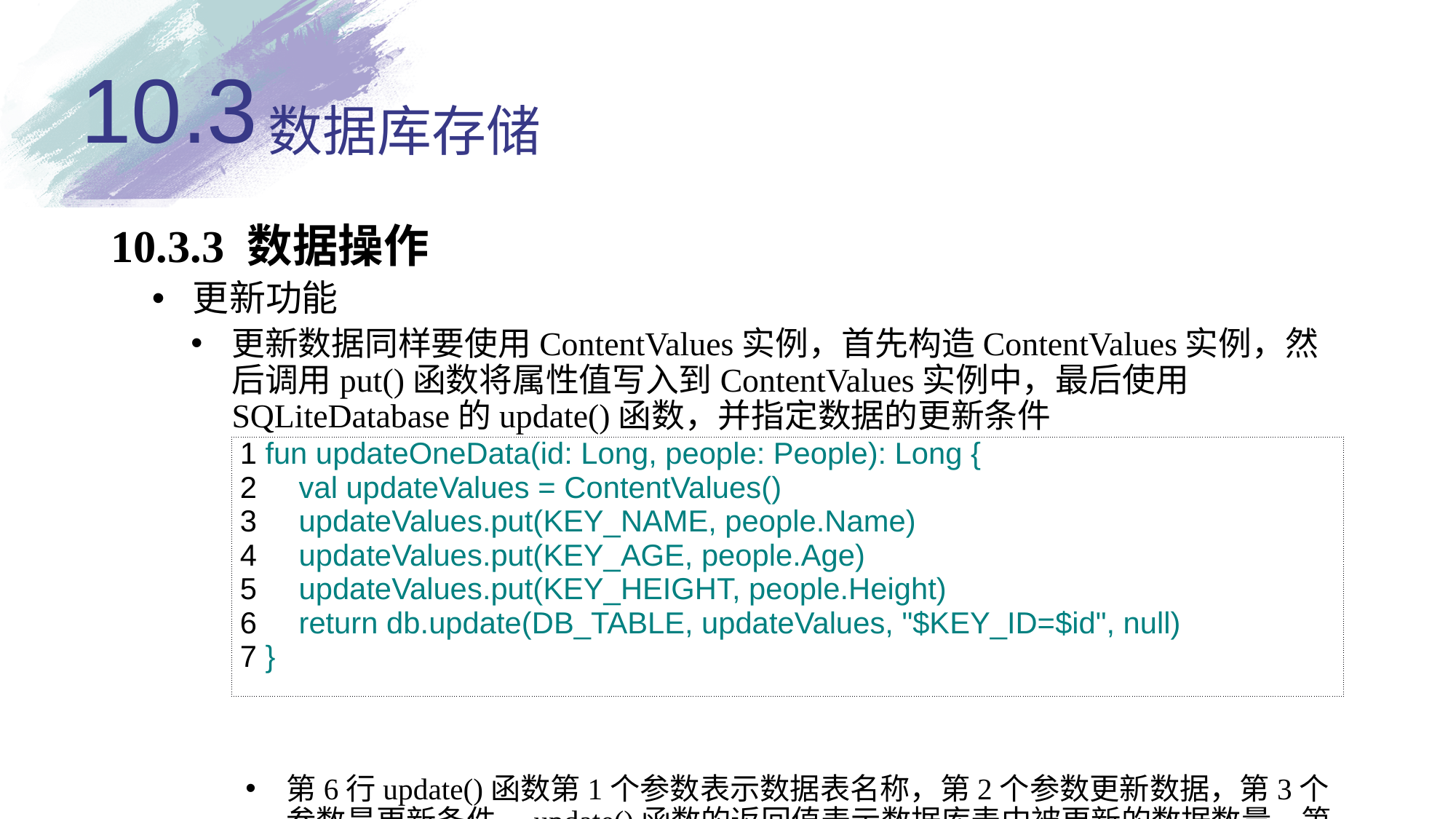

10.3
# 数据库存储
10.3.3 数据操作
更新功能
更新数据同样要使用ContentValues实例，首先构造ContentValues实例，然后调用put()函数将属性值写入到ContentValues实例中，最后使用SQLiteDatabase的update()函数，并指定数据的更新条件

第6行update()函数第1个参数表示数据表名称，第2个参数更新数据，第3个参数是更新条件。update()函数的返回值表示数据库表中被更新的数据数量。第4个参数是占位符绑定参数的数组，即SQL语句中?占位符的实际值，用于防止SQL注入。
| 1 fun updateOneData(id: Long, people: People): Long { 2     val updateValues = ContentValues() 3     updateValues.put(KEY\_NAME, people.Name) 4     updateValues.put(KEY\_AGE, people.Age) 5     updateValues.put(KEY\_HEIGHT, people.Height) 6     return db.update(DB\_TABLE, updateValues, "$KEY\_ID=$id", null) 7 } |
| --- |